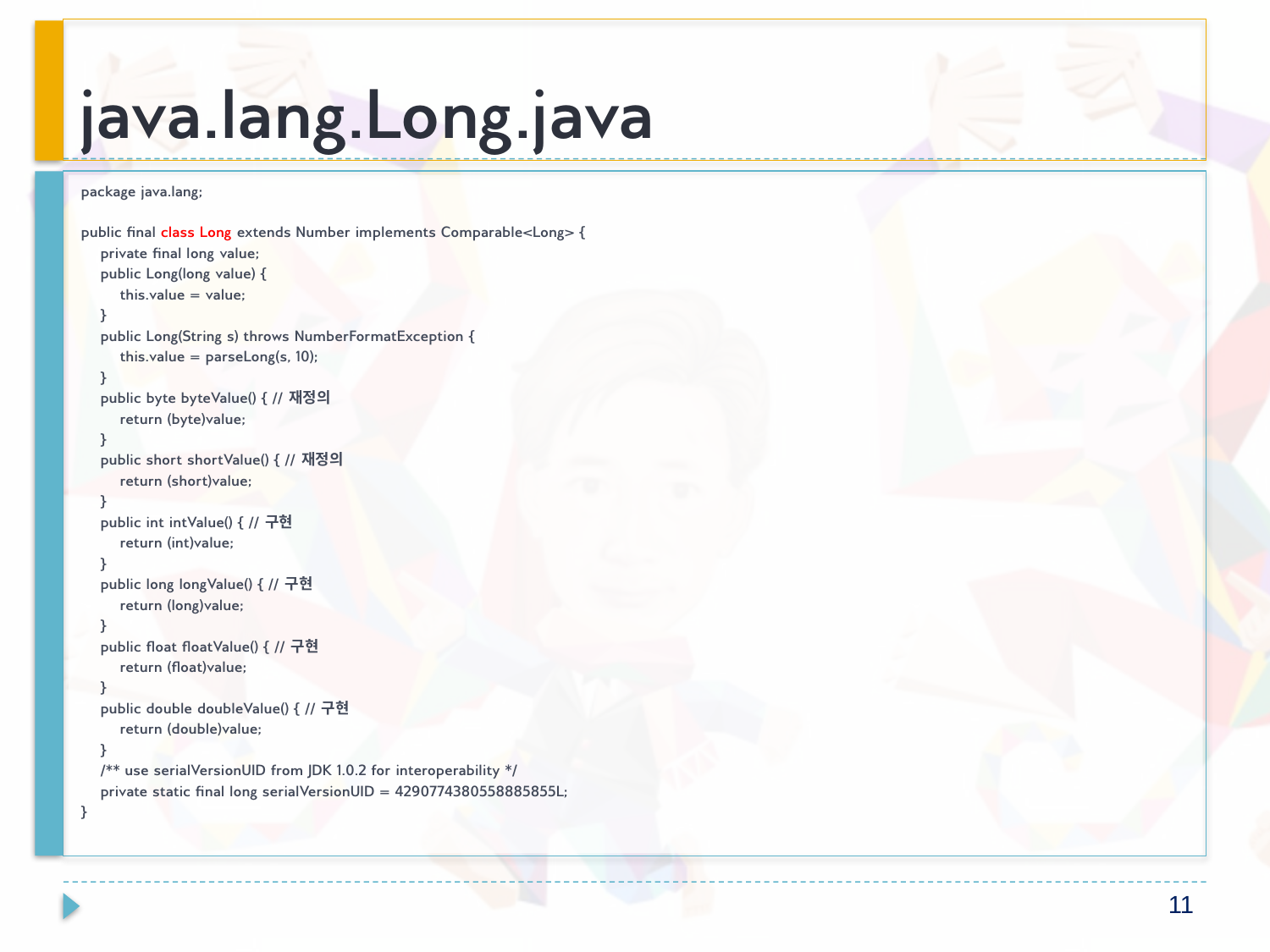

# java.lang.Long.java
package java.lang;

public final class Long extends Number implements Comparable<Long> {
    private final long value;
    public Long(long value) {
        this.value = value;
    }
    public Long(String s) throws NumberFormatException {
        this.value = parseLong(s, 10);
    }
    public byte byteValue() { // 재정의
        return (byte)value;
    }
    public short shortValue() { // 재정의
        return (short)value;
    }
    public int intValue() { // 구현
        return (int)value;
    }
    public long longValue() { // 구현
        return (long)value;
    }
    public float floatValue() { // 구현
        return (float)value;
    }
    public double doubleValue() { // 구현
        return (double)value;
    }
    /** use serialVersionUID from JDK 1.0.2 for interoperability */
    private static final long serialVersionUID = 4290774380558885855L;
}
11